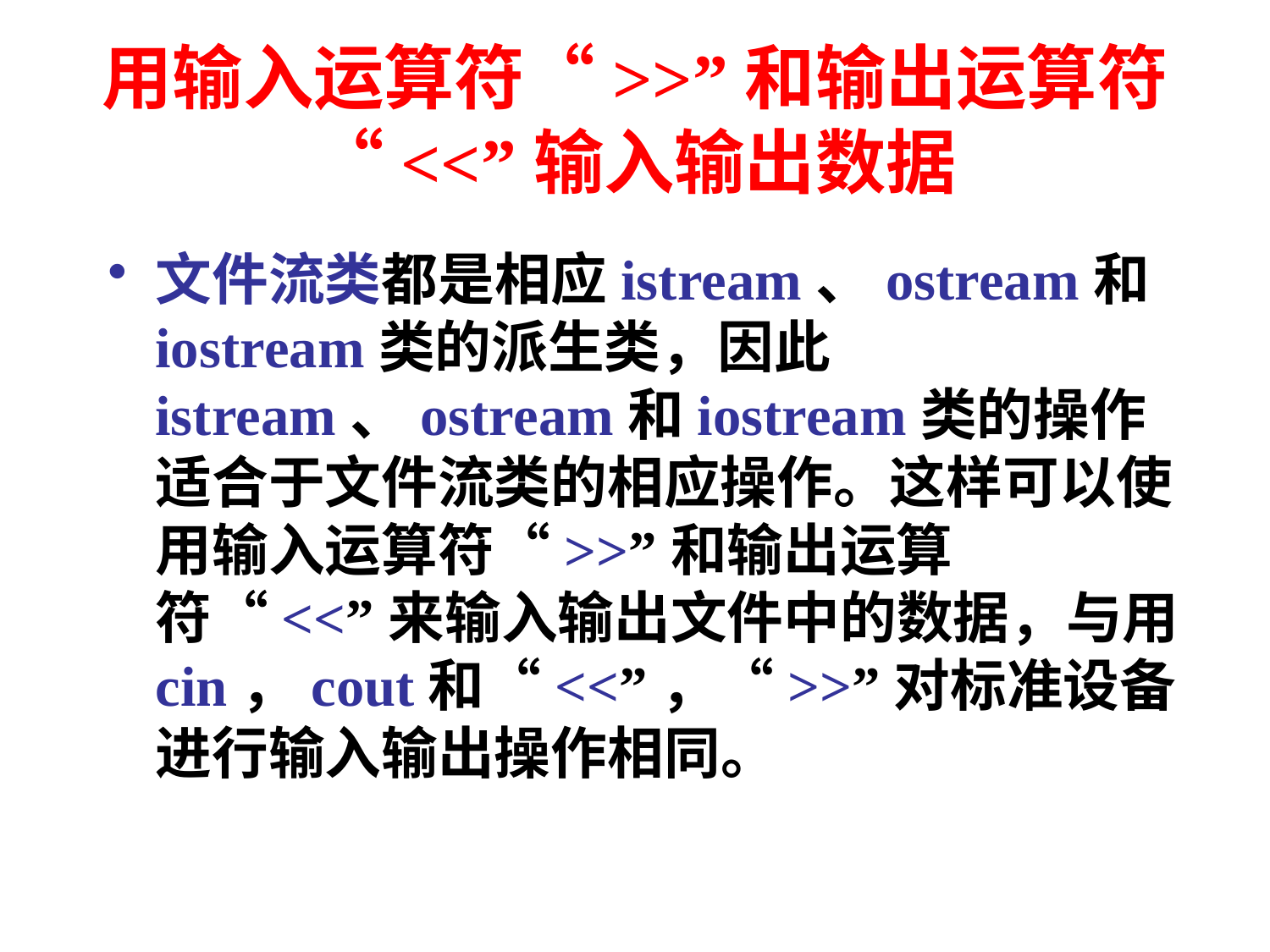

# 用输入运算符“>>”和输出运算符“<<”输入输出数据
文件流类都是相应istream、ostream和iostream类的派生类，因此istream、ostream和iostream类的操作适合于文件流类的相应操作。这样可以使用输入运算符“>>”和输出运算符“<<”来输入输出文件中的数据，与用cin，cout和“<<”，“>>”对标准设备进行输入输出操作相同。